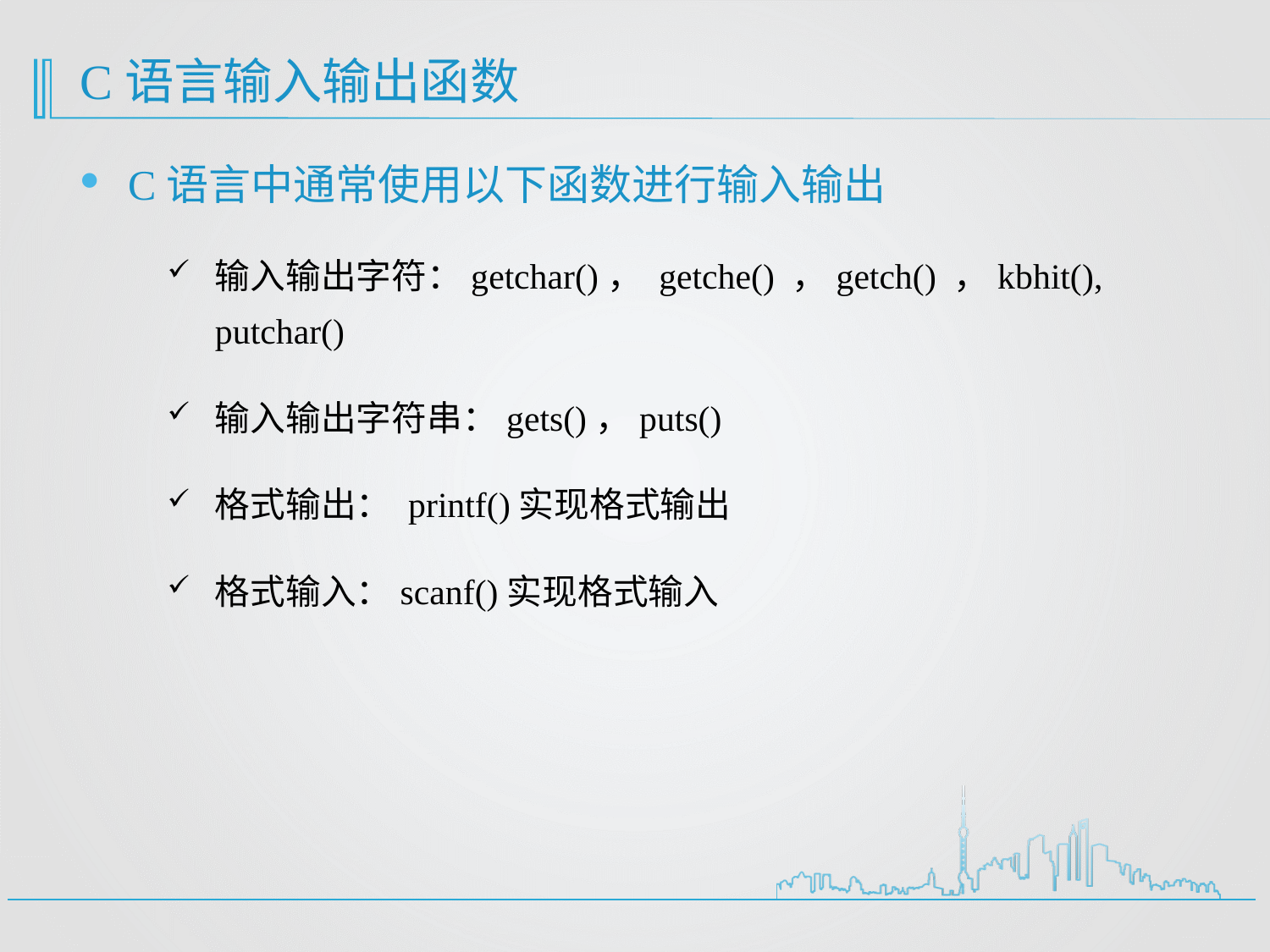

# C语言输入输出函数
C语言中通常使用以下函数进行输入输出
输入输出字符：getchar()， getche() ，getch() ，kbhit(), putchar()
输入输出字符串：gets()，puts()
格式输出： printf()实现格式输出
格式输入：scanf()实现格式输入